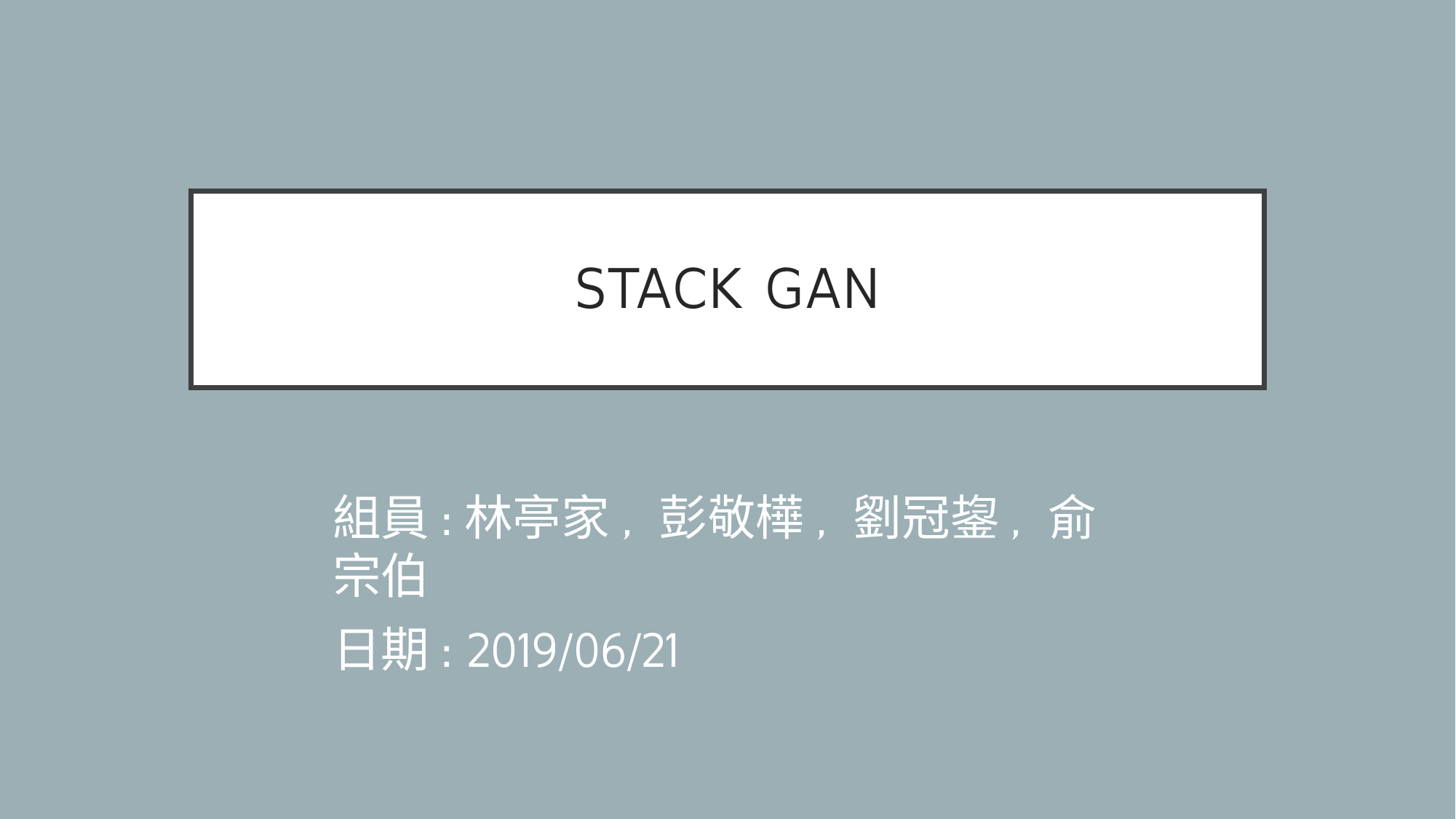

# Stack Gan
組員:林亭家, 彭敬樺, 劉冠鋆, 俞宗伯
日期: 2019/06/21